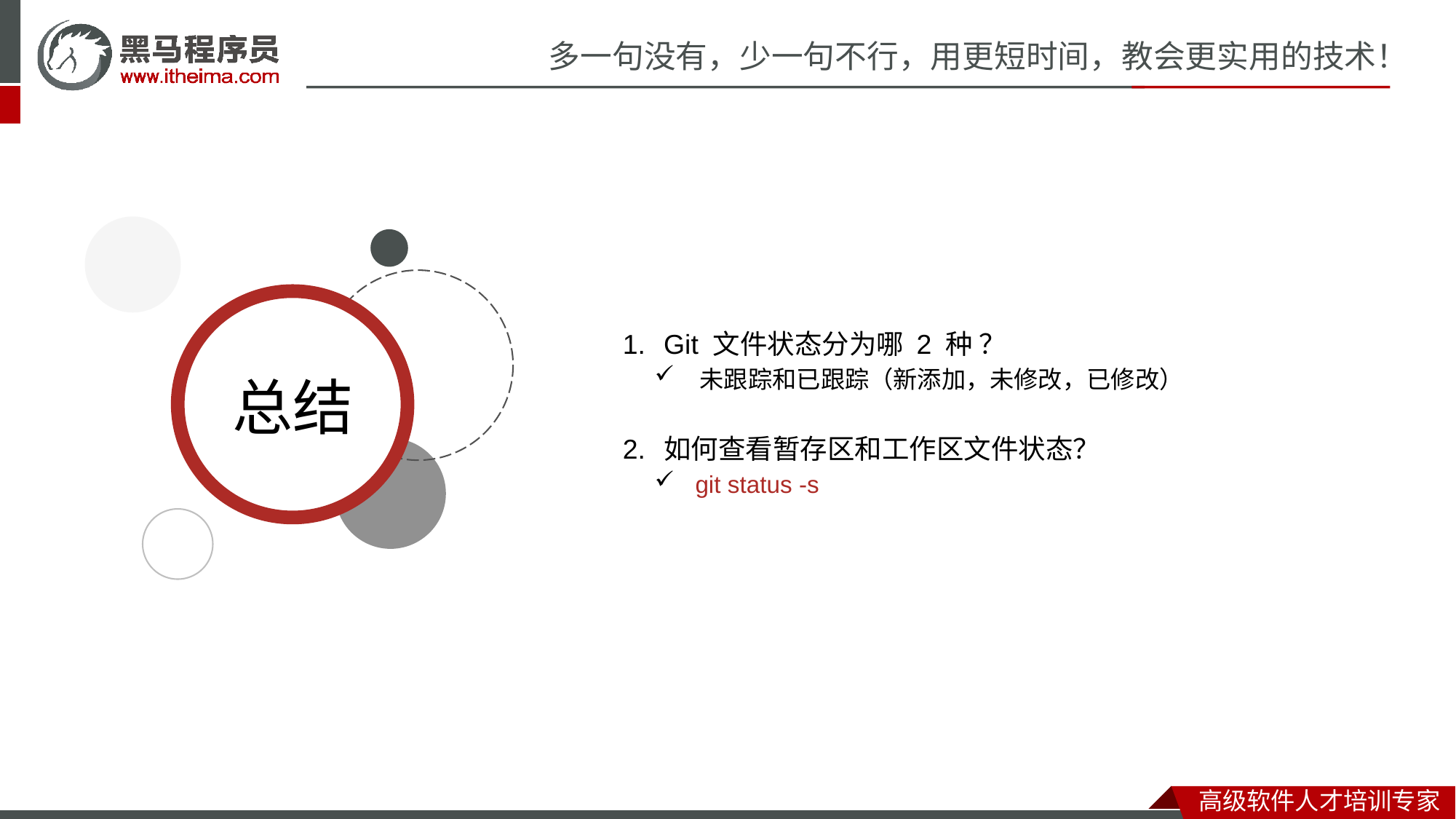

Git 文件状态分为哪 2 种 ？
 未跟踪和已跟踪（新添加，未修改，已修改）
如何查看暂存区和工作区文件状态？
 git status -s